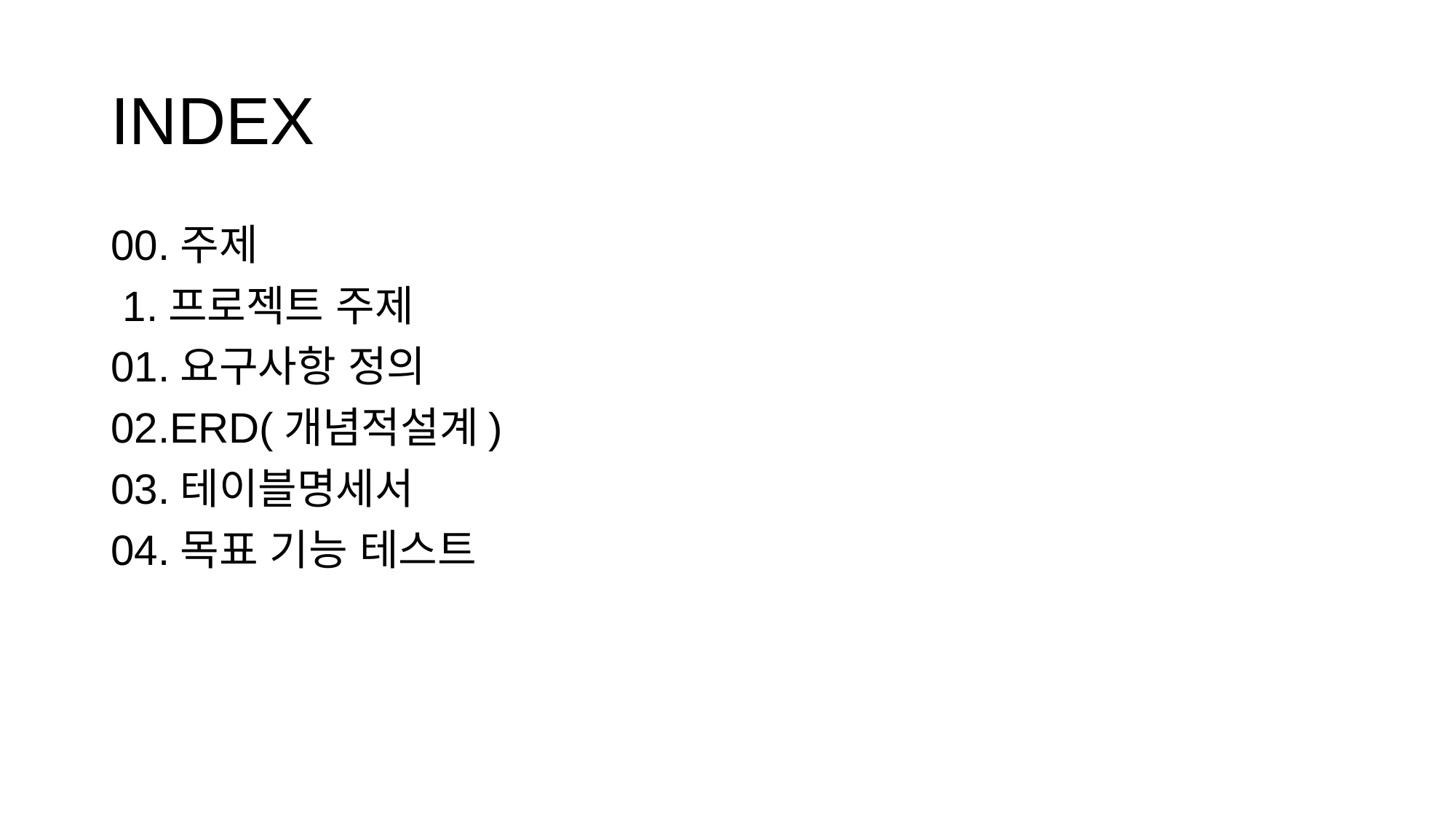

# INDEX
00.주제
 1.프로젝트 주제
01.요구사항 정의
02.ERD(개념적설계)
03.테이블명세서
04.목표 기능 테스트